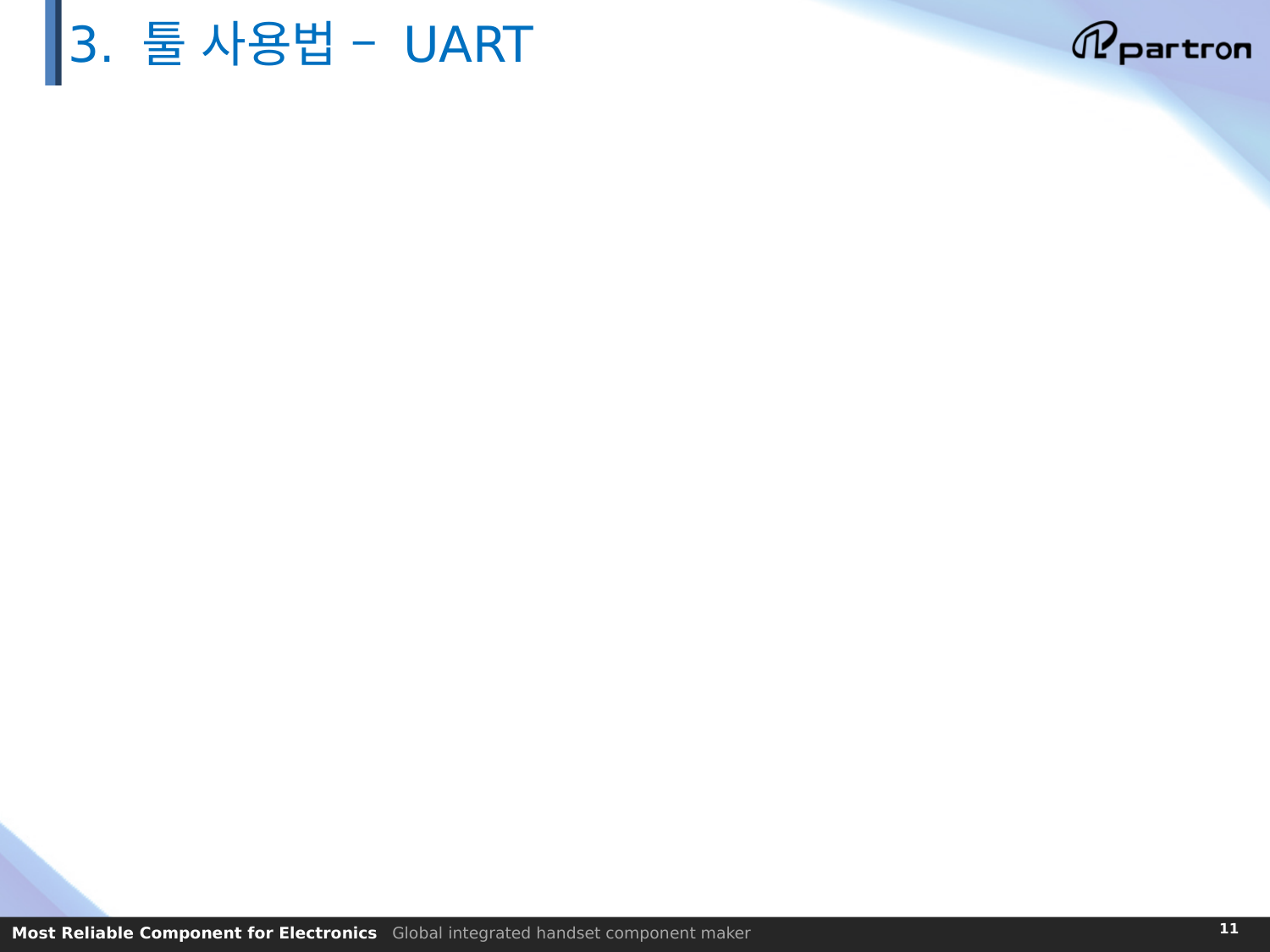

# 3. 툴 사용법 – UART
11